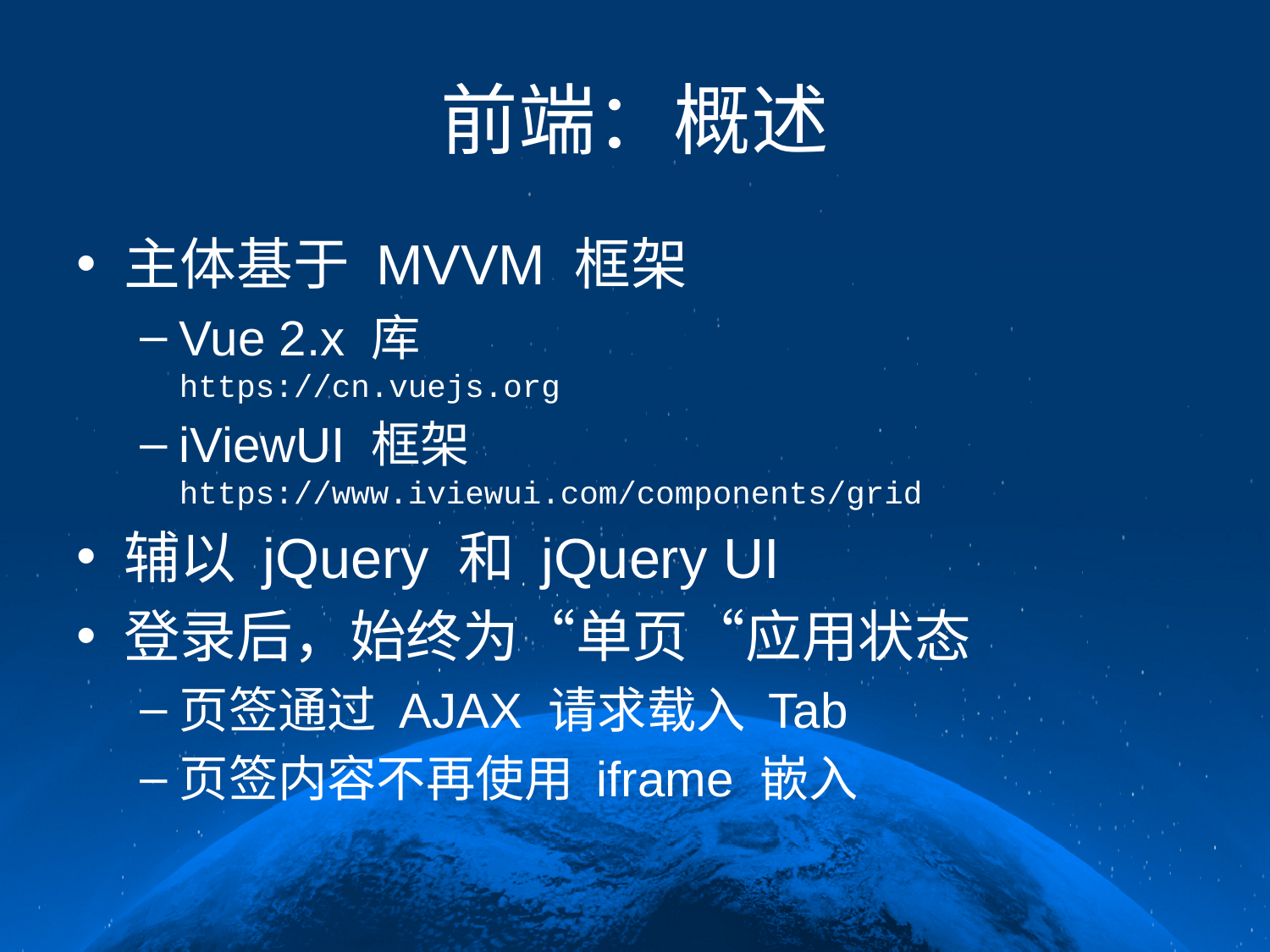

# 前端：概述
主体基于 MVVM 框架
Vue 2.x 库
https://cn.vuejs.org
iViewUI 框架 https://www.iviewui.com/components/grid
辅以 jQuery 和 jQuery UI
登录后，始终为“单页“应用状态
页签通过 AJAX 请求载入 Tab
页签内容不再使用 iframe 嵌入